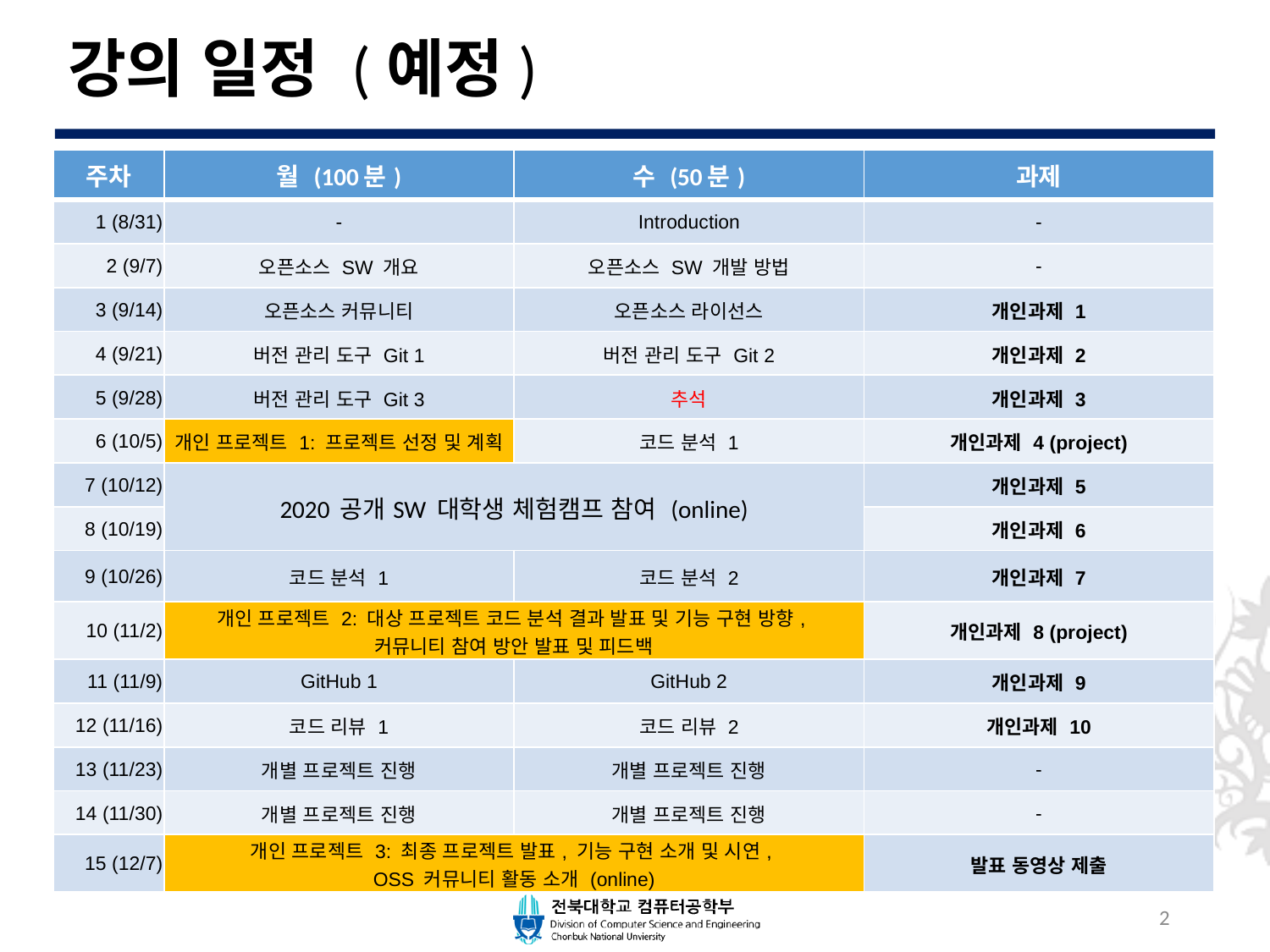

# 강의 일정 (예정)
| 주차 | 월 (100분) | 수 (50분) | 과제 |
| --- | --- | --- | --- |
| 1 (8/31) | - | Introduction | - |
| 2 (9/7) | 오픈소스 SW 개요 | 오픈소스 SW 개발 방법 | - |
| 3 (9/14) | 오픈소스 커뮤니티 | 오픈소스 라이선스 | 개인과제 1 |
| 4 (9/21) | 버전 관리 도구 Git 1 | 버전 관리 도구 Git 2 | 개인과제 2 |
| 5 (9/28) | 버전 관리 도구 Git 3 | 추석 | 개인과제 3 |
| 6 (10/5) | 개인 프로젝트 1: 프로젝트 선정 및 계획 | 코드 분석 1 | 개인과제 4 (project) |
| 7 (10/12) | 2020 공개SW 대학생 체험캠프 참여 (online) |  | 개인과제 5 |
| 8 (10/19) |  |  | 개인과제 6 |
| 9 (10/26) | 코드 분석 1 | 코드 분석 2 | 개인과제 7 |
| 10 (11/2) | 개인 프로젝트 2: 대상 프로젝트 코드 분석 결과 발표 및 기능 구현 방향, 커뮤니티 참여 방안 발표 및 피드백 |  | 개인과제 8 (project) |
| 11 (11/9) | GitHub 1 | GitHub 2 | 개인과제 9 |
| 12 (11/16) | 코드 리뷰 1 | 코드 리뷰 2 | 개인과제 10 |
| 13 (11/23) | 개별 프로젝트 진행 | 개별 프로젝트 진행 | - |
| 14 (11/30) | 개별 프로젝트 진행 | 개별 프로젝트 진행 | - |
| 15 (12/7) | 개인 프로젝트 3: 최종 프로젝트 발표, 기능 구현 소개 및 시연, OSS 커뮤니티 활동 소개 (online) |  | 발표 동영상 제출 |
2